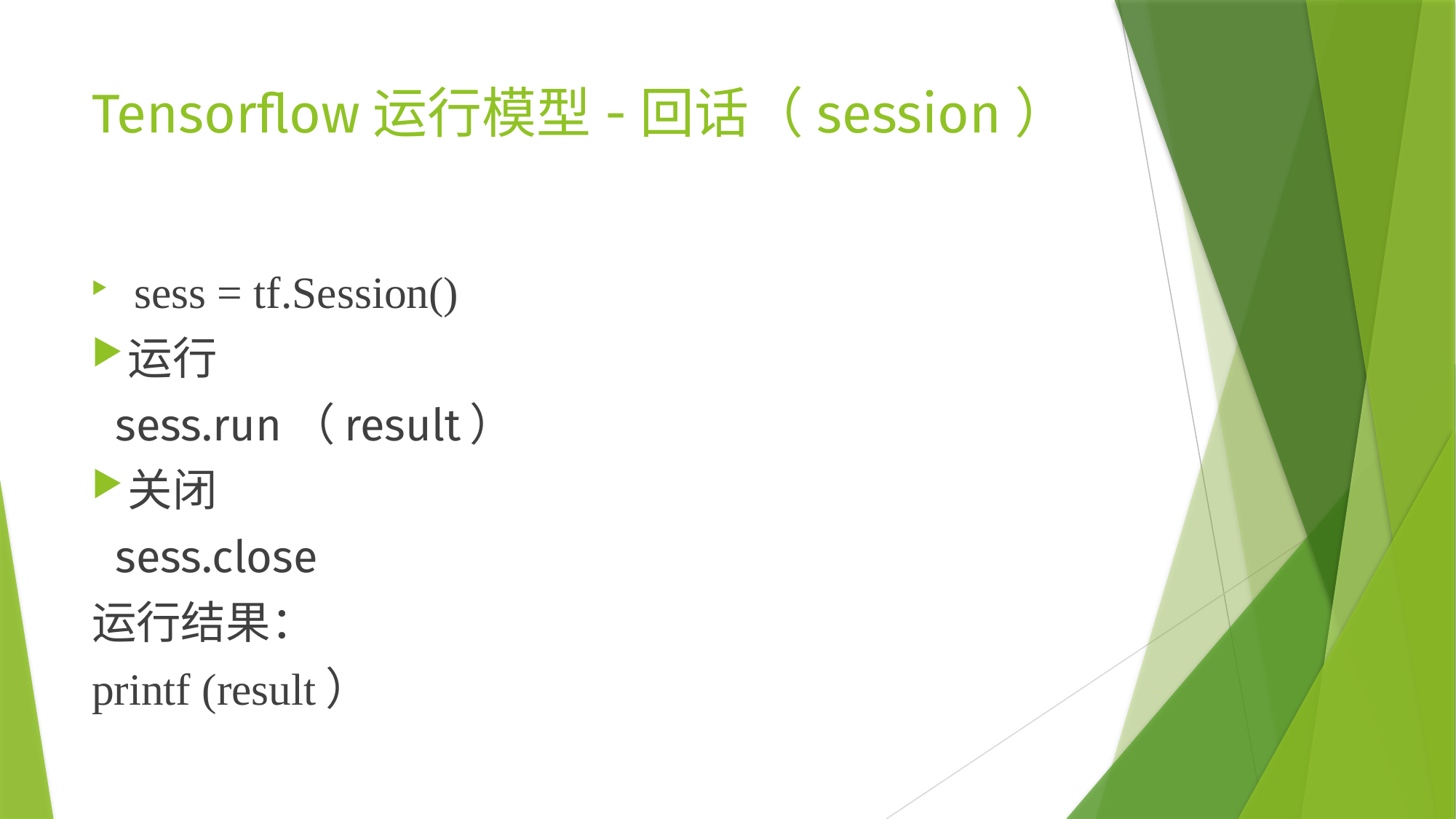

# Tensorflow运行模型-回话（session）
 sess = tf.Session()
运行
  sess.run（result）
关闭
  sess.close
运行结果：
printf (result）